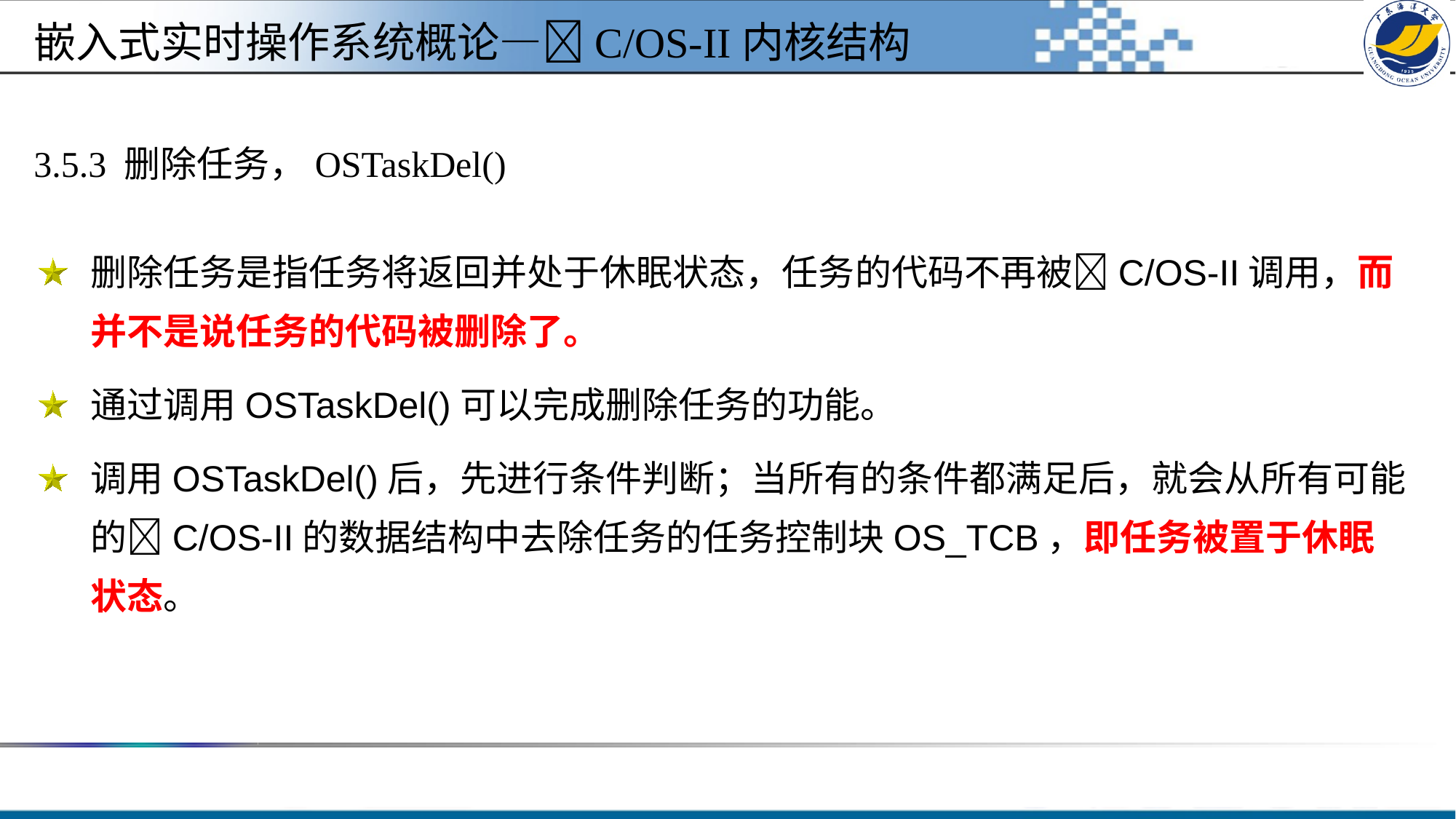

嵌入式实时操作系统概论—μC/OS-II内核结构
# 3.5.3 删除任务，OSTaskDel()
删除任务是指任务将返回并处于休眠状态，任务的代码不再被μC/OS-II调用，而并不是说任务的代码被删除了。
通过调用OSTaskDel()可以完成删除任务的功能。
调用OSTaskDel()后，先进行条件判断；当所有的条件都满足后，就会从所有可能的μC/OS-II的数据结构中去除任务的任务控制块OS_TCB，即任务被置于休眠状态。
52